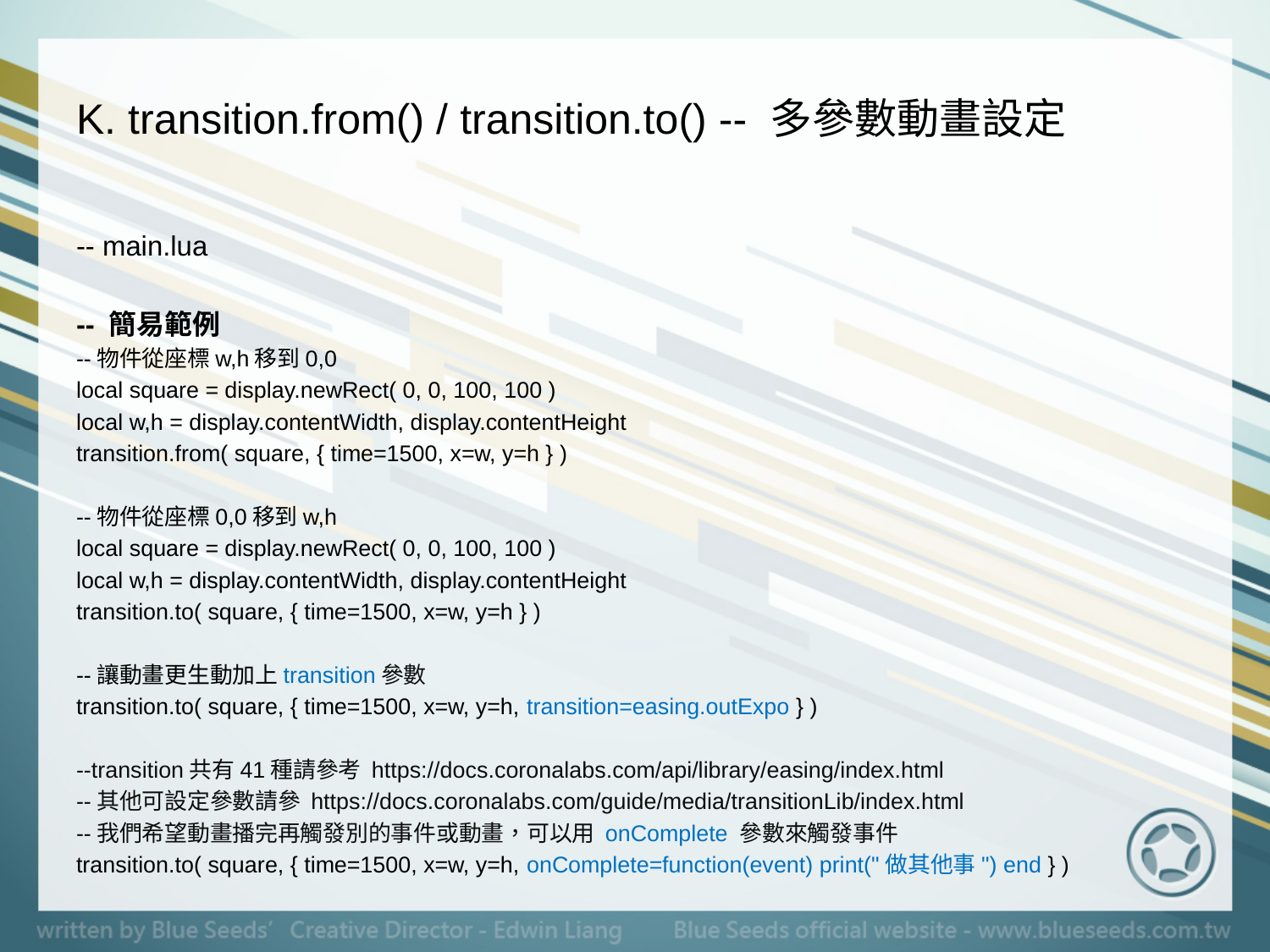

# K. transition.from() / transition.to() -- 多參數動畫設定
-- main.lua

-- 簡易範例
--物件從座標w,h移到0,0
local square = display.newRect( 0, 0, 100, 100 )
local w,h = display.contentWidth, display.contentHeight
transition.from( square, { time=1500, x=w, y=h } )

--物件從座標0,0移到w,h
local square = display.newRect( 0, 0, 100, 100 )
local w,h = display.contentWidth, display.contentHeight
transition.to( square, { time=1500, x=w, y=h } )

--讓動畫更生動加上transition參數
transition.to( square, { time=1500, x=w, y=h, transition=easing.outExpo } )

--transition共有41種請參考 https://docs.coronalabs.com/api/library/easing/index.html
--其他可設定參數請參 https://docs.coronalabs.com/guide/media/transitionLib/index.html
--我們希望動畫播完再觸發別的事件或動畫，可以用 onComplete 參數來觸發事件
transition.to( square, { time=1500, x=w, y=h, onComplete=function(event) print("做其他事") end } )